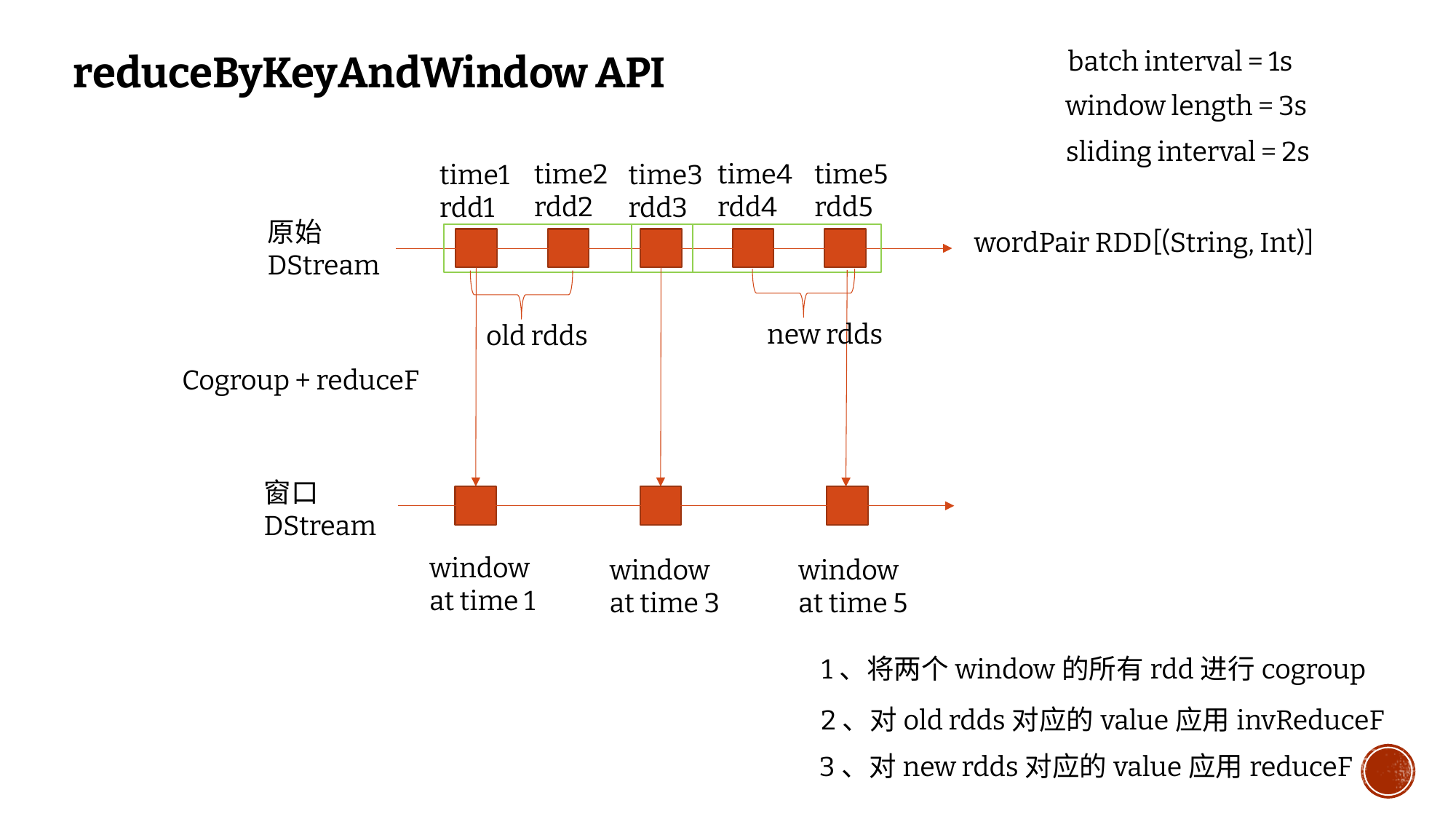

batch interval = 1s
reduceByKeyAndWindow API
window length = 3s
sliding interval = 2s
time2
rdd2
time4
rdd4
time5
rdd5
time3
rdd3
time1
rdd1
原始
DStream
wordPair RDD[(String, Int)]

new rdds
old rdds
Cogroup + reduceF
窗口
DStream

window
at time 1
window
at time 5
window
at time 3
1、将两个window的所有rdd进行cogroup
2、对old rdds对应的value应用invReduceF
3、对new rdds对应的value应用reduceF